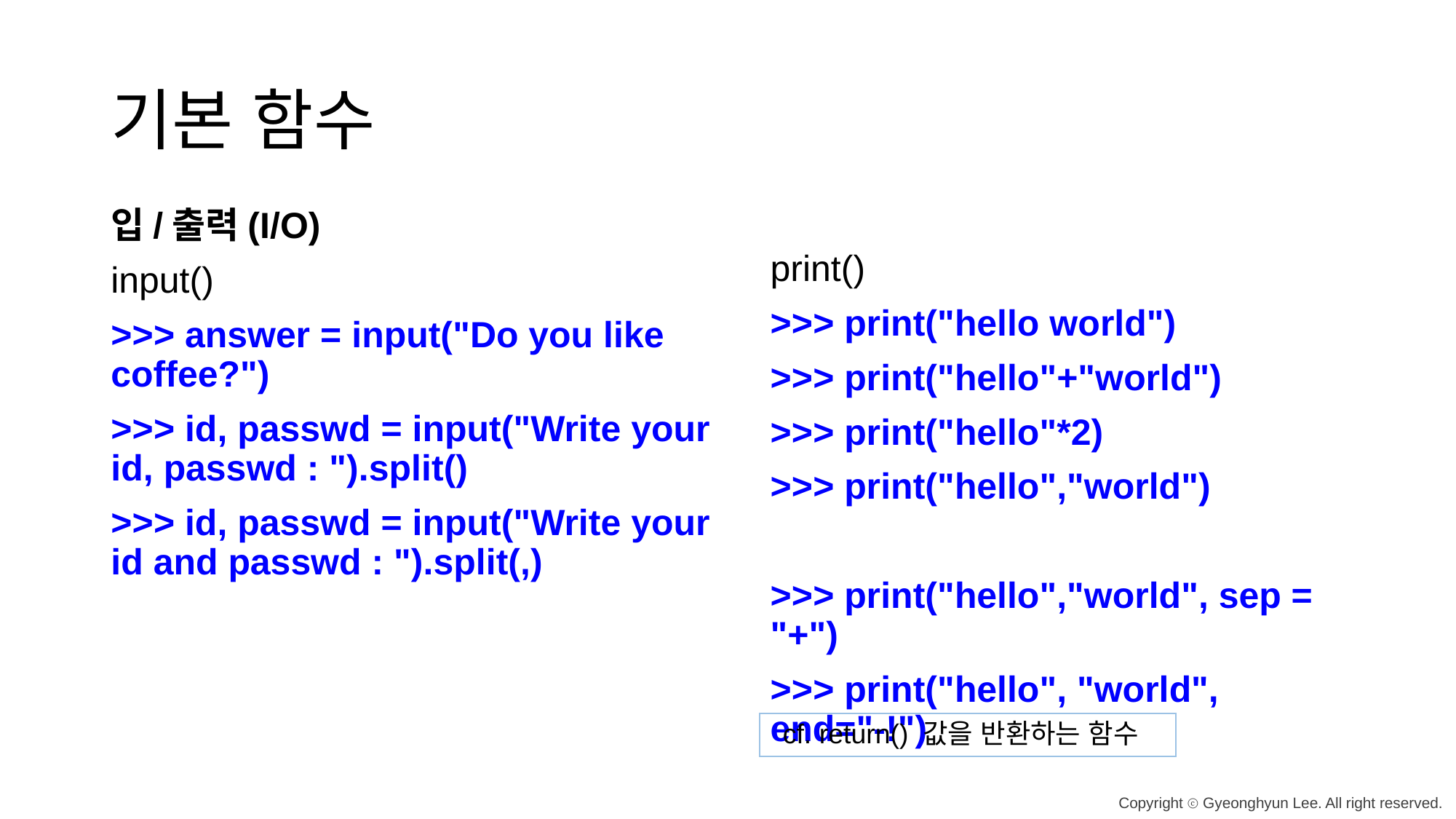

# 기본 함수
입/출력(I/O)
input()
>>> answer = input("Do you like coffee?")
>>> id, passwd = input("Write your id, passwd : ").split()
>>> id, passwd = input("Write your id and passwd : ").split(,)

print()
>>> print("hello world")
>>> print("hello"+"world")
>>> print("hello"*2)
>>> print("hello","world")

>>> print("hello","world", sep = "+")
>>> print("hello", "world", end="-!")

cf. return() 값을 반환하는 함수